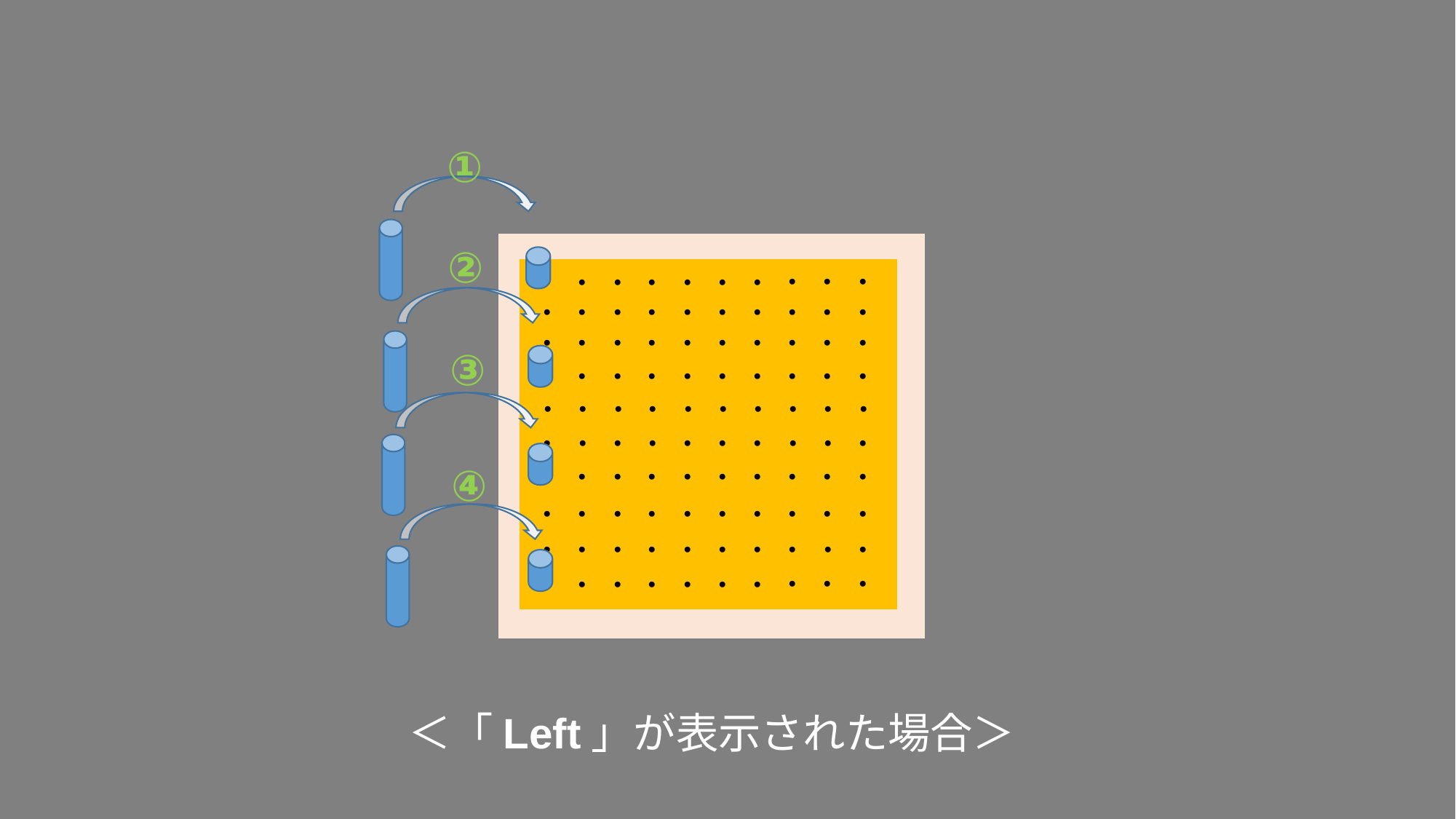

①

・
・
・
・
・
・
・
・
・
・

・
・
・
・
・
・
・
・
・
・
・
・
・
・
・
・
・
・
・
・
・
・
・
・
・
・
・
・
・
・
・
・
・
・
・
・
・
・
・
・
・
・
・
・
・
・
・
・
・
・
・
・
・
・
・
・
・
・
・
・
・
・
・
・
・
・
・
・
・
・
・
・
・
・
・
・
・
・
・
・
・
・
・
・
・
・
・
・
・
・
②

③

④

＜「Left」が表示された場合＞